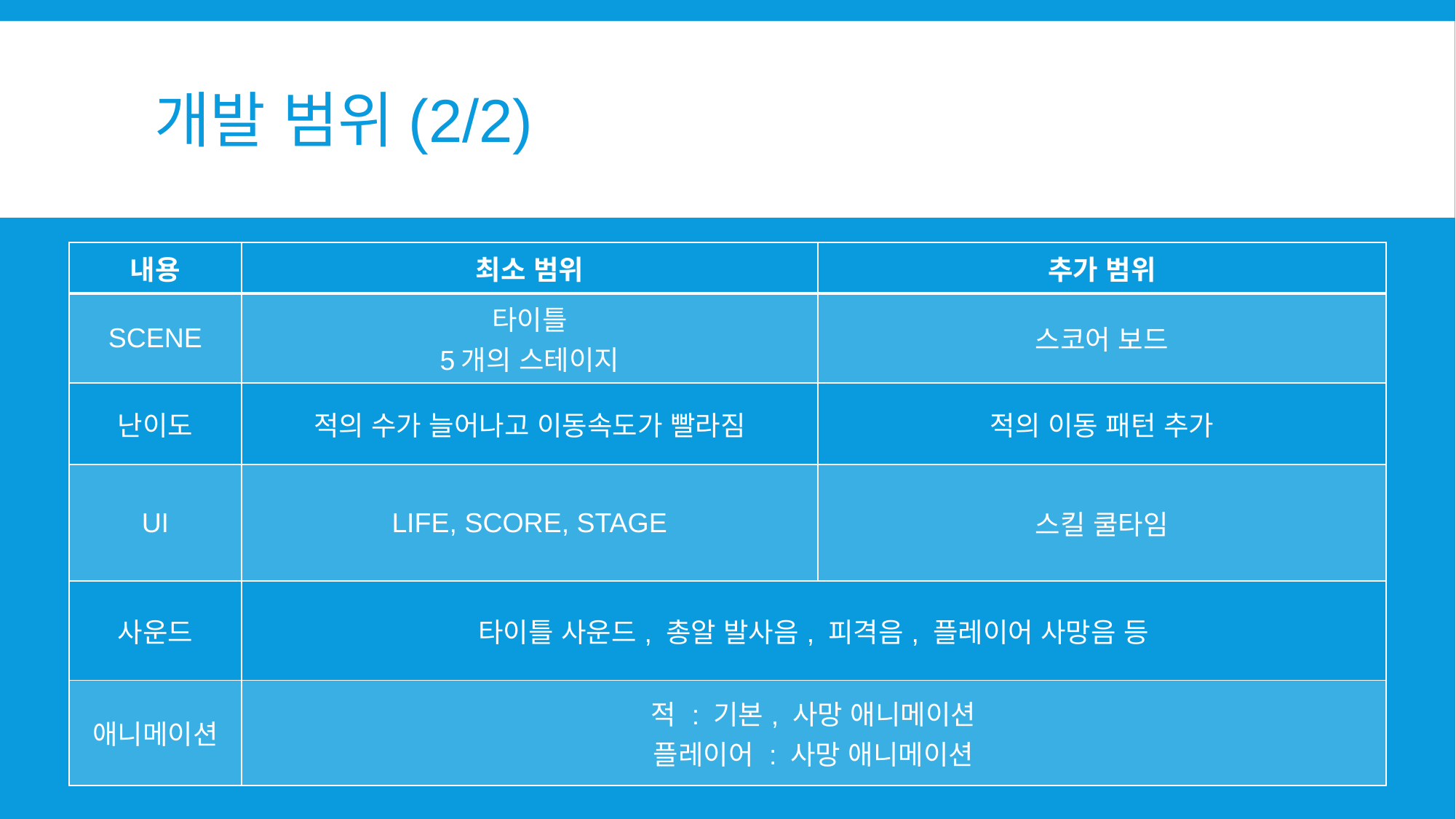

# 개발 범위(2/2)
| 내용 | 최소 범위 | 추가 범위 |
| --- | --- | --- |
| SCENE | 타이틀 5개의 스테이지 | 스코어 보드 |
| 난이도 | 적의 수가 늘어나고 이동속도가 빨라짐 | 적의 이동 패턴 추가 |
| UI | LIFE, SCORE, STAGE | 스킬 쿨타임 |
| 사운드 | 타이틀 사운드, 총알 발사음, 피격음, 플레이어 사망음 등 |  |
| 애니메이션 | 적 : 기본, 사망 애니메이션 플레이어 : 사망 애니메이션 |  |